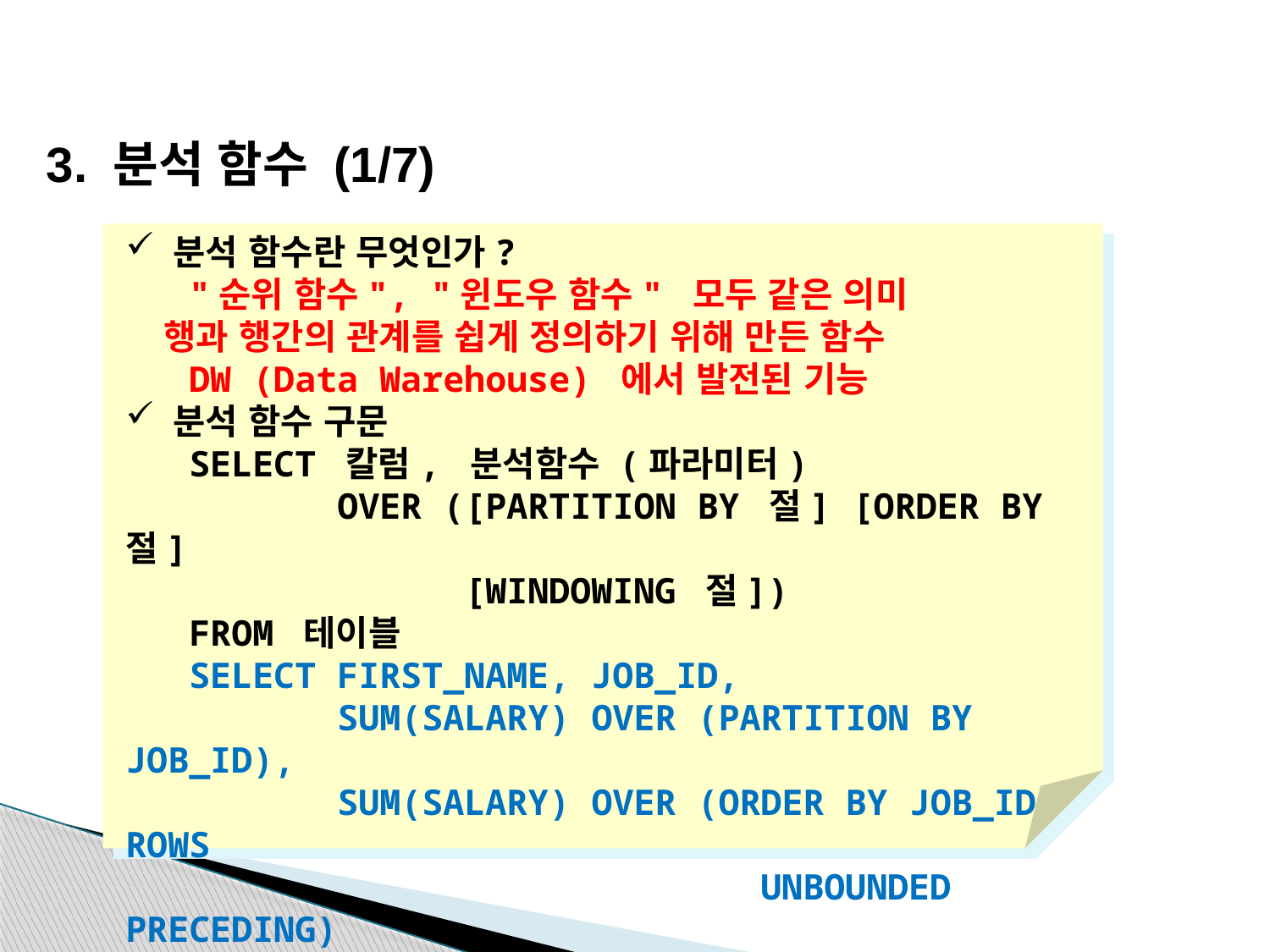

3. 분석 함수 (1/7)
분석 함수란 무엇인가?
   "순위 함수", "윈도우 함수" 모두 같은 의미
   행과 행간의 관계를 쉽게 정의하기 위해 만든 함수
   DW (Data Warehouse) 에서 발전된 기능
분석 함수 구문
   SELECT 칼럼, 분석함수 (파라미터)
          OVER ([PARTITION BY 절] [ORDER BY 절]
                [WINDOWING 절])
   FROM 테이블
   SELECT FIRST_NAME, JOB_ID,
          SUM(SALARY) OVER (PARTITION BY JOB_ID),
          SUM(SALARY) OVER (ORDER BY JOB_ID ROWS
                              UNBOUNDED PRECEDING)
   FROM EMPLOYEES;